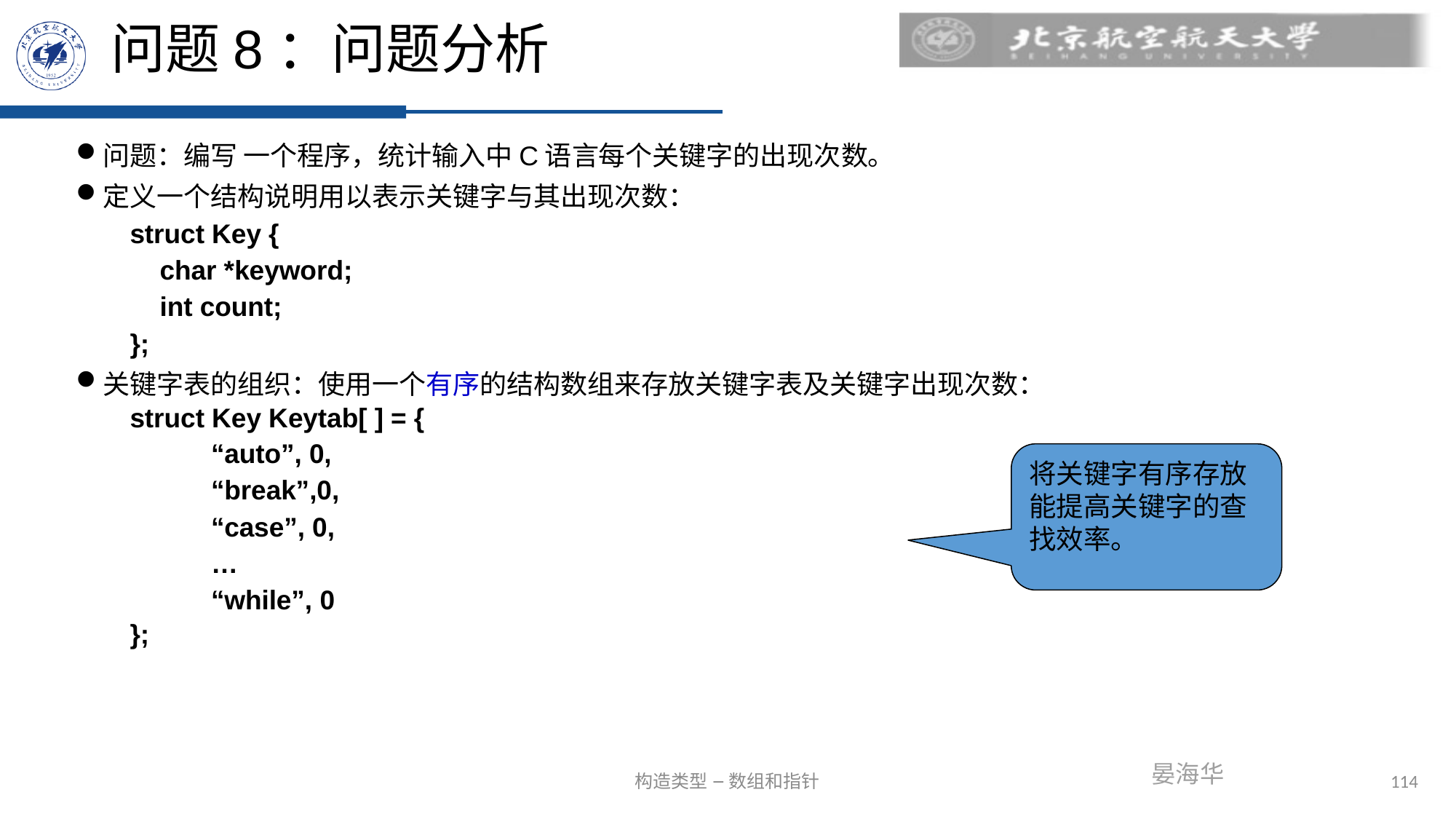

# 问题8：问题分析
问题：编写 一个程序，统计输入中C语言每个关键字的出现次数。
定义一个结构说明用以表示关键字与其出现次数：
struct Key {
    char *keyword;
    int count;
};
关键字表的组织：使用一个有序的结构数组来存放关键字表及关键字出现次数：
struct Key Keytab[ ] = {
“auto”, 0,
“break”,0,
“case”, 0,
…
“while”, 0
};
将关键字有序存放能提高关键字的查找效率。
114
构造类型 – 数组和指针